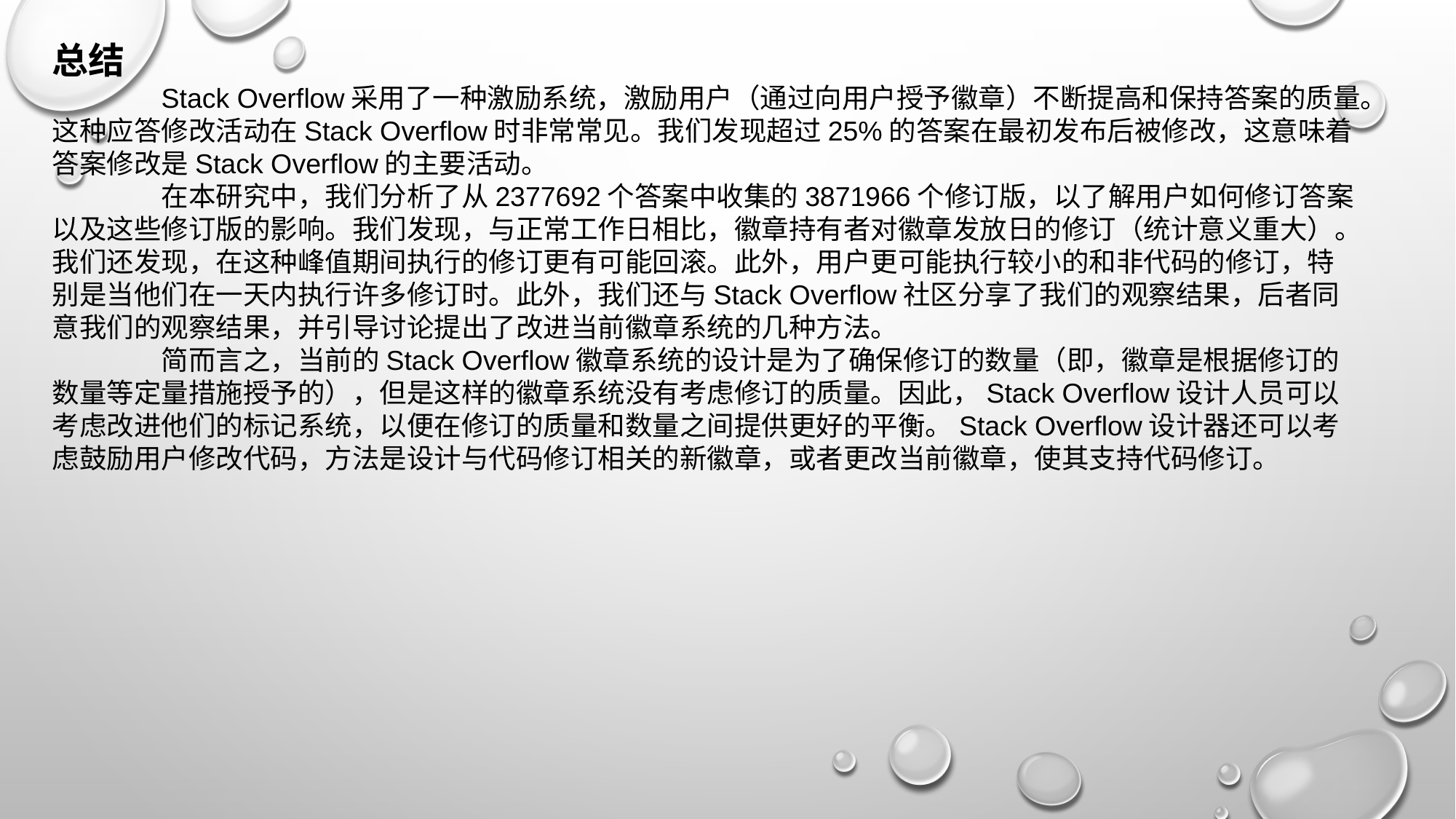

总结
	Stack Overflow采用了一种激励系统，激励用户（通过向用户授予徽章）不断提高和保持答案的质量。这种应答修改活动在Stack Overflow时非常常见。我们发现超过25%的答案在最初发布后被修改，这意味着答案修改是Stack Overflow的主要活动。
	在本研究中，我们分析了从2377692个答案中收集的3871966个修订版，以了解用户如何修订答案以及这些修订版的影响。我们发现，与正常工作日相比，徽章持有者对徽章发放日的修订（统计意义重大）。我们还发现，在这种峰值期间执行的修订更有可能回滚。此外，用户更可能执行较小的和非代码的修订，特别是当他们在一天内执行许多修订时。此外，我们还与Stack Overflow社区分享了我们的观察结果，后者同意我们的观察结果，并引导讨论提出了改进当前徽章系统的几种方法。
	简而言之，当前的Stack Overflow徽章系统的设计是为了确保修订的数量（即，徽章是根据修订的数量等定量措施授予的），但是这样的徽章系统没有考虑修订的质量。因此，Stack Overflow设计人员可以考虑改进他们的标记系统，以便在修订的质量和数量之间提供更好的平衡。Stack Overflow设计器还可以考虑鼓励用户修改代码，方法是设计与代码修订相关的新徽章，或者更改当前徽章，使其支持代码修订。